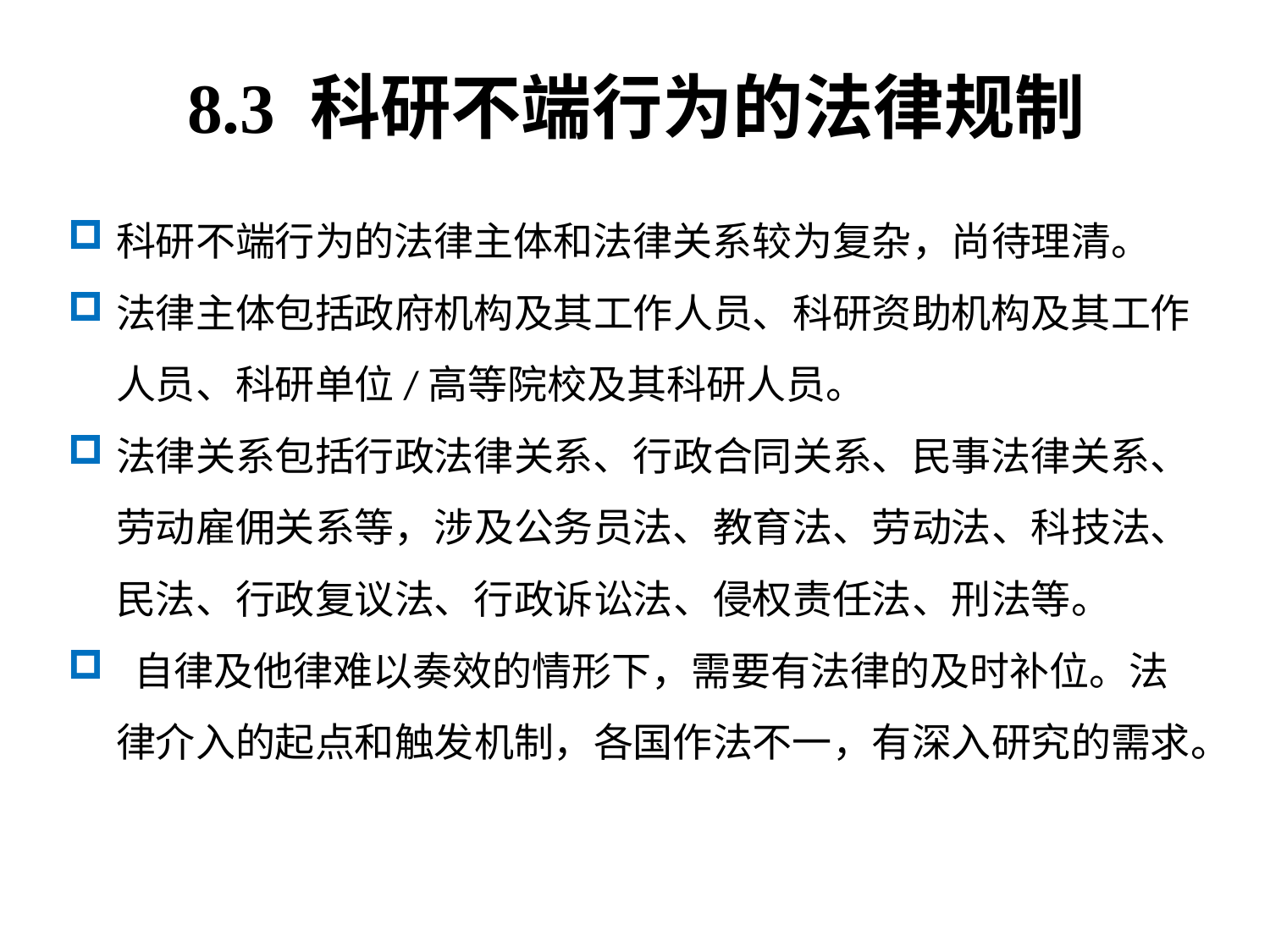

# 8.3 科研不端行为的法律规制
科研不端行为的法律主体和法律关系较为复杂，尚待理清。
法律主体包括政府机构及其工作人员、科研资助机构及其工作人员、科研单位/高等院校及其科研人员。
法律关系包括行政法律关系、行政合同关系、民事法律关系、劳动雇佣关系等，涉及公务员法、教育法、劳动法、科技法、民法、行政复议法、行政诉讼法、侵权责任法、刑法等。
 自律及他律难以奏效的情形下，需要有法律的及时补位。法律介入的起点和触发机制，各国作法不一，有深入研究的需求。